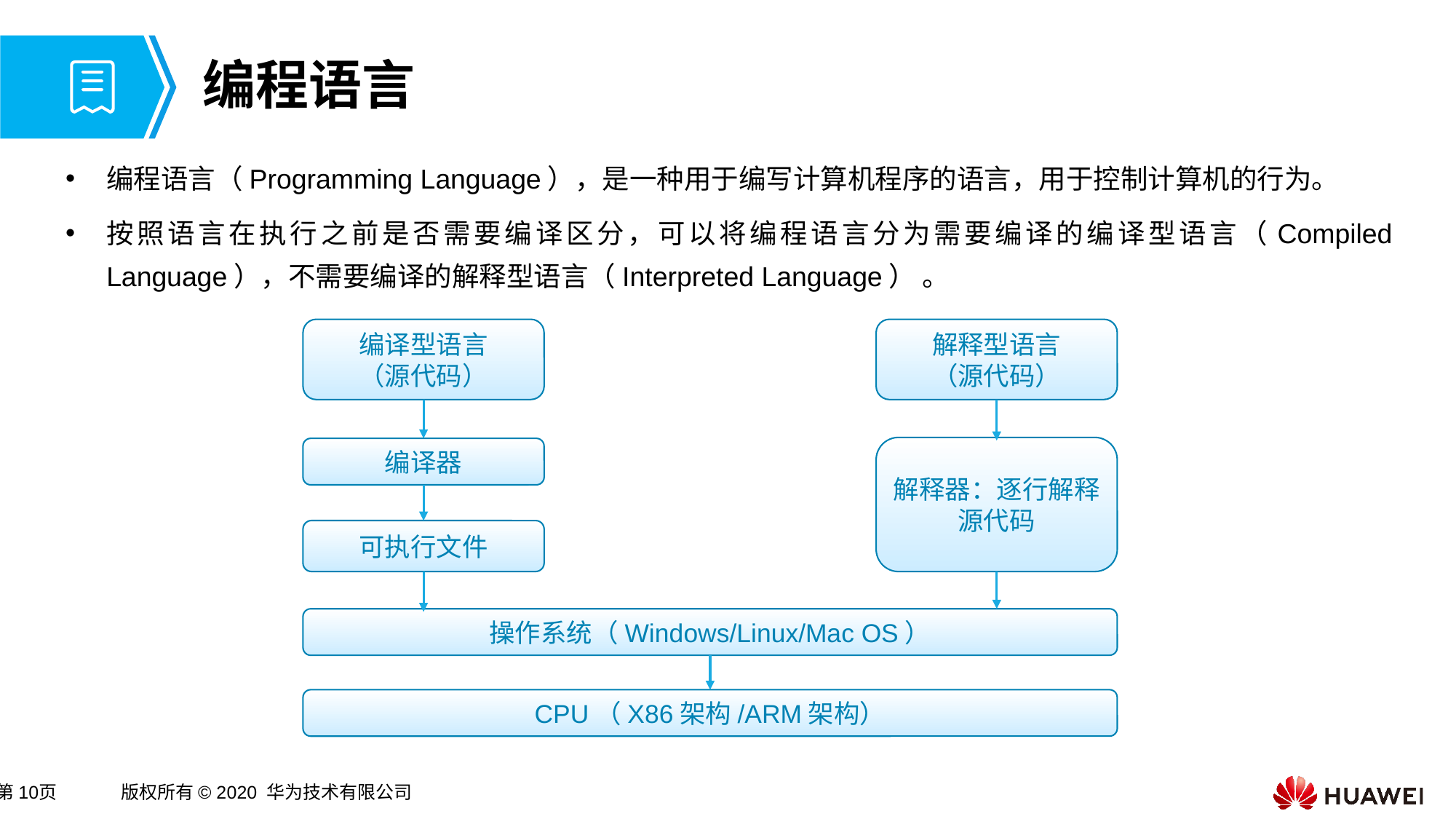

# 编程语言
编程语言（Programming Language），是一种用于编写计算机程序的语言，用于控制计算机的行为。
按照语言在执行之前是否需要编译区分，可以将编程语言分为需要编译的编译型语言（Compiled Language），不需要编译的解释型语言（Interpreted Language） 。

编译型语言
（源代码）
解释型语言
（源代码）
解释器：逐行解释源代码
编译器
可执行文件
操作系统（Windows/Linux/Mac OS）
CPU（X86架构/ARM架构）